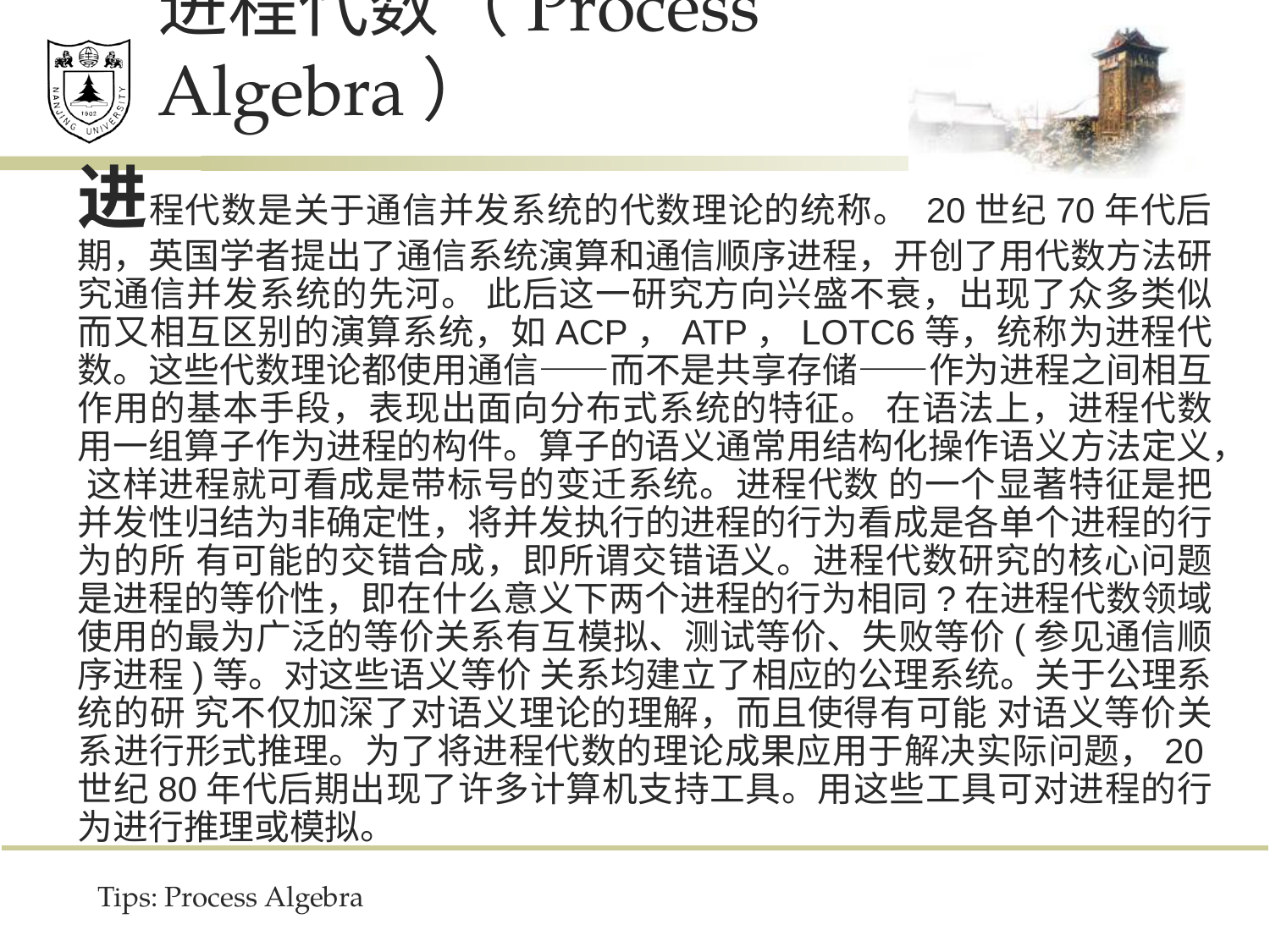

# 进程代数（Process Algebra）
进程代数是关于通信并发系统的代数理论的统称。 20世纪70年代后期，英国学者提出了通信系统演算和通信顺序进程，开创了用代数方法研究通信并发系统的先河。 此后这一研究方向兴盛不衰，出现了众多类似而又相互区别的演算系统，如ACP，ATP，LOTC6等，统称为进程代数。这些代数理论都使用通信——而不是共享存储——作为进程之间相互作用的基本手段，表现出面向分布式系统的特征。 在语法上，进程代数用一组算子作为进程的构件。算子的语义通常用结构化操作语义方法定义， 这样进程就可看成是带标号的变迁系统。进程代数 的一个显著特征是把并发性归结为非确定性，将并发执行的进程的行为看成是各单个进程的行为的所 有可能的交错合成，即所谓交错语义。进程代数研究的核心问题是进程的等价性，即在什么意义下两个进程的行为相同?在进程代数领域使用的最为广泛的等价关系有互模拟、测试等价、失败等价(参见通信顺序进程)等。对这些语义等价 关系均建立了相应的公理系统。关于公理系统的研 究不仅加深了对语义理论的理解，而且使得有可能 对语义等价关系进行形式推理。为了将进程代数的理论成果应用于解决实际问题，20世纪80年代后期出现了许多计算机支持工具。用这些工具可对进程的行为进行推理或模拟。
Tips: Process Algebra
31